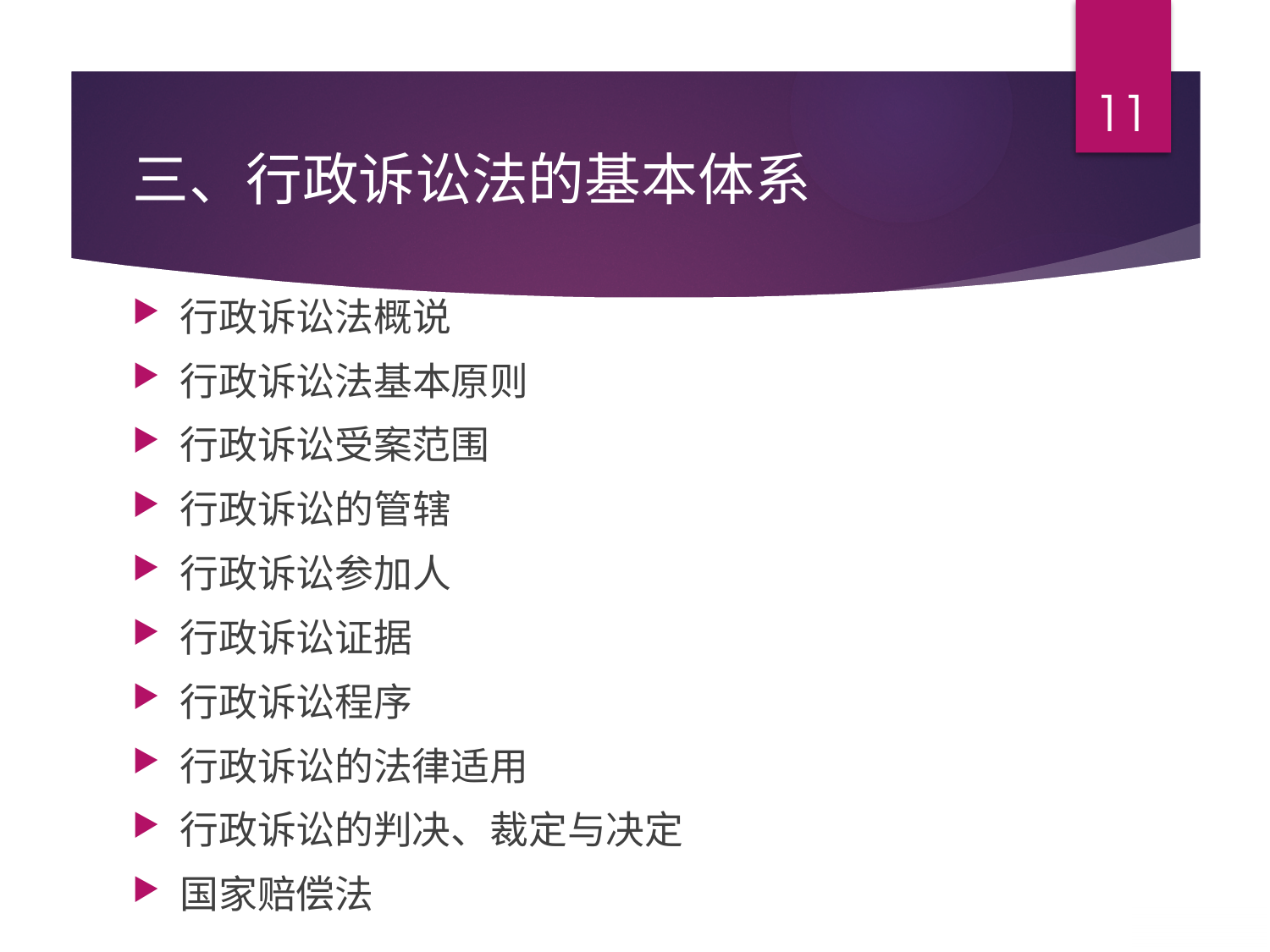

11
# 三、行政诉讼法的基本体系
行政诉讼法概说
行政诉讼法基本原则
行政诉讼受案范围
行政诉讼的管辖
行政诉讼参加人
行政诉讼证据
行政诉讼程序
行政诉讼的法律适用
行政诉讼的判决、裁定与决定
国家赔偿法